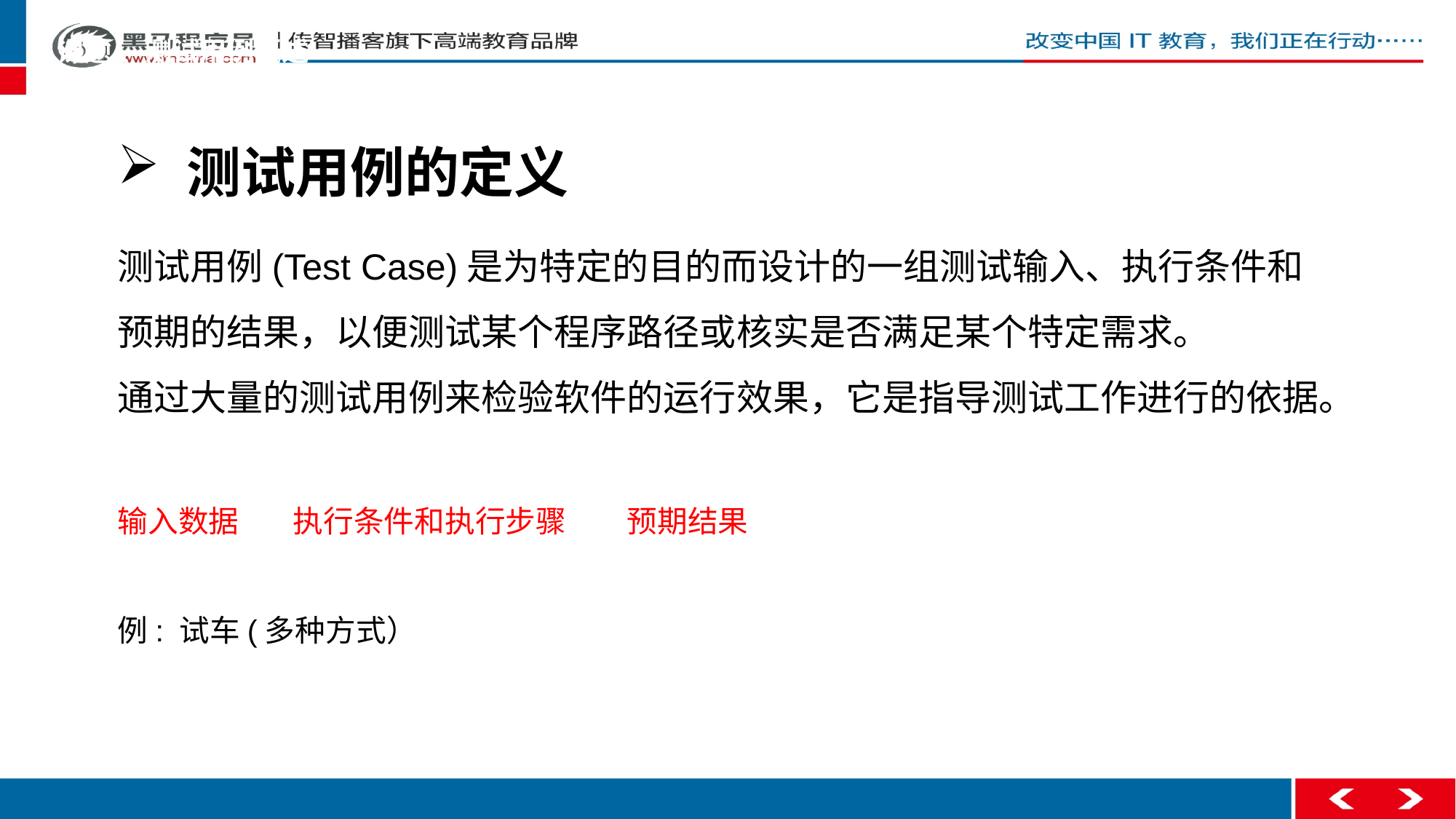

课题 、测试用例概述
 测试用例的定义
测试用例(Test Case)是为特定的目的而设计的一组测试输入、执行条件和预期的结果，以便测试某个程序路径或核实是否满足某个特定需求。
通过大量的测试用例来检验软件的运行效果，它是指导测试工作进行的依据。

输入数据        执行条件和执行步骤         预期结果

例: 试车(多种方式）